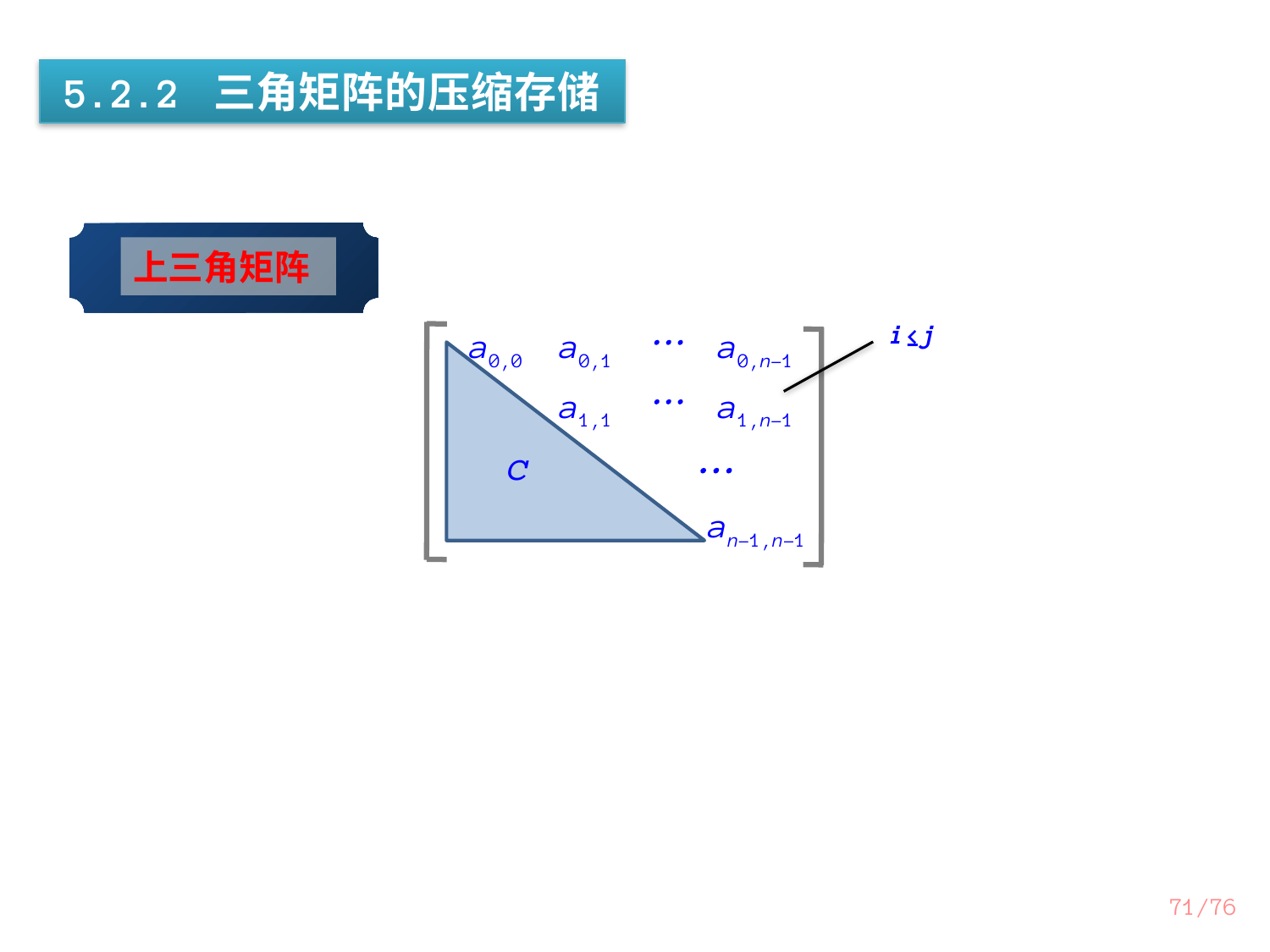

5.2.2 三角矩阵的压缩存储

上三角矩阵
i≤j
…
a0,0
a0,1
a0,n-1
…
a1,1
a1,n-1
an-1,n-1

c
…
71/76